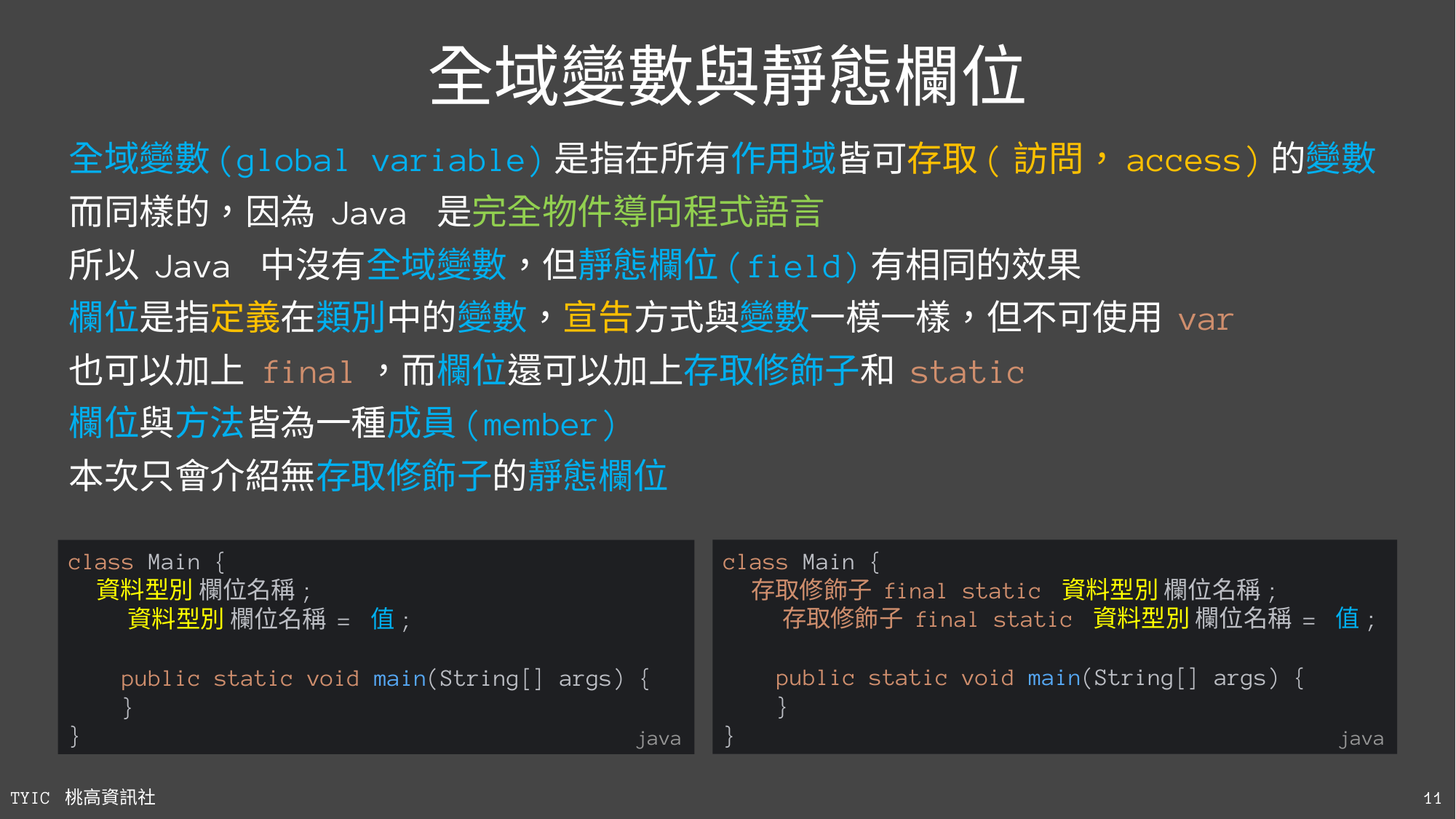

# 全域變數與靜態欄位
全域變數(global variable)是指在所有作用域皆可存取(訪問，access)的變數
而同樣的，因為 Java 是完全物件導向程式語言
所以 Java 中沒有全域變數，但靜態欄位(field)有相同的效果
欄位是指定義在類別中的變數，宣告方式與變數一模一樣，但不可使用 var
也可以加上 final，而欄位還可以加上存取修飾子和 static
欄位與方法皆為一種成員(member)
本次只會介紹無存取修飾子的靜態欄位
class Main {
    存取修飾子 final static 資料型別 欄位名稱;
    存取修飾子 final static 資料型別 欄位名稱 = 值;
    public static void main(String[] args) {
    }
}
java
class Main {
    資料型別 欄位名稱;
    資料型別 欄位名稱 = 值;
    public static void main(String[] args) {
    }
}
java